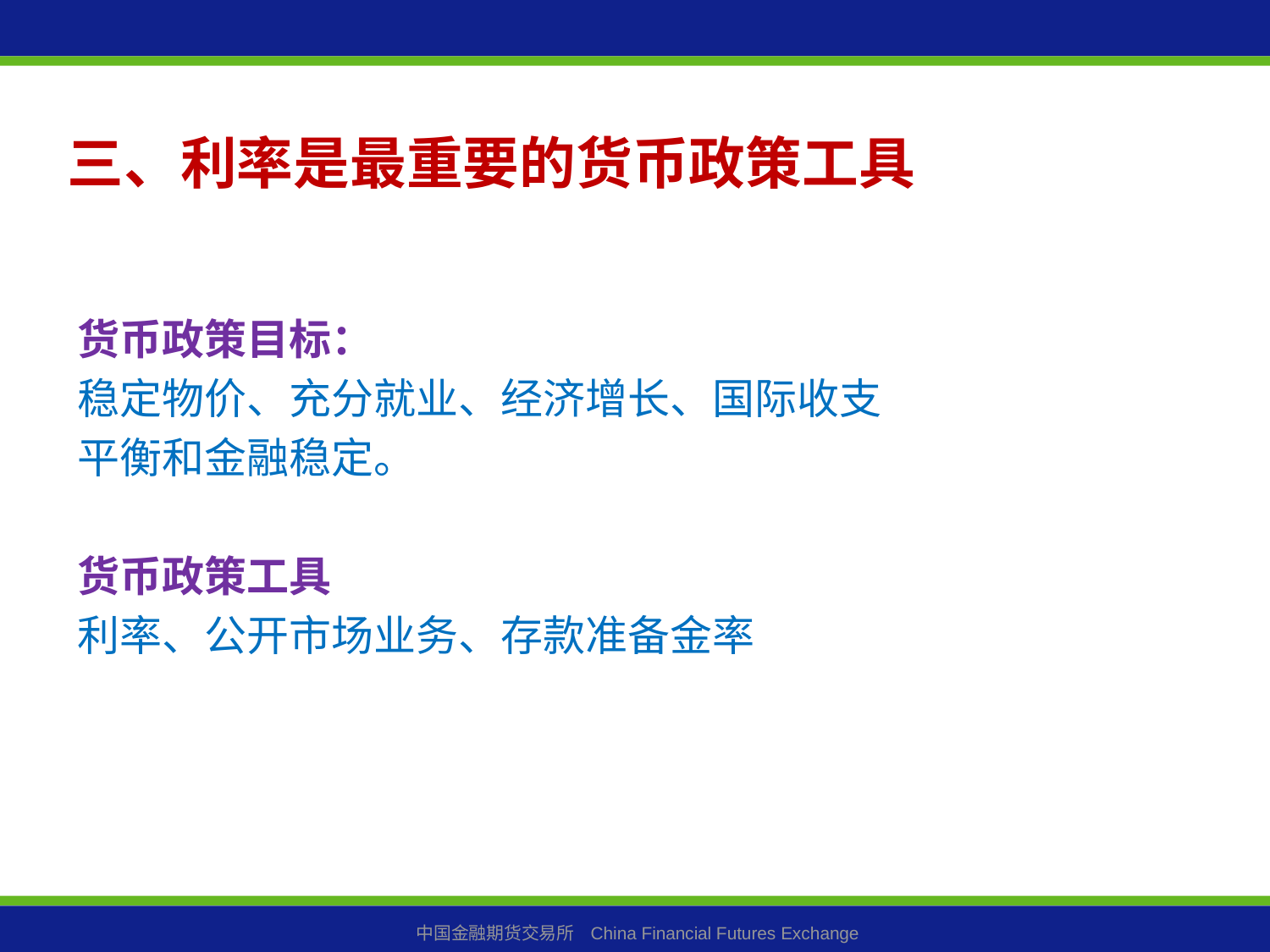

# 三、利率是最重要的货币政策工具
货币政策目标：
稳定物价、充分就业、经济增长、国际收支
平衡和金融稳定。

货币政策工具
利率、公开市场业务、存款准备金率